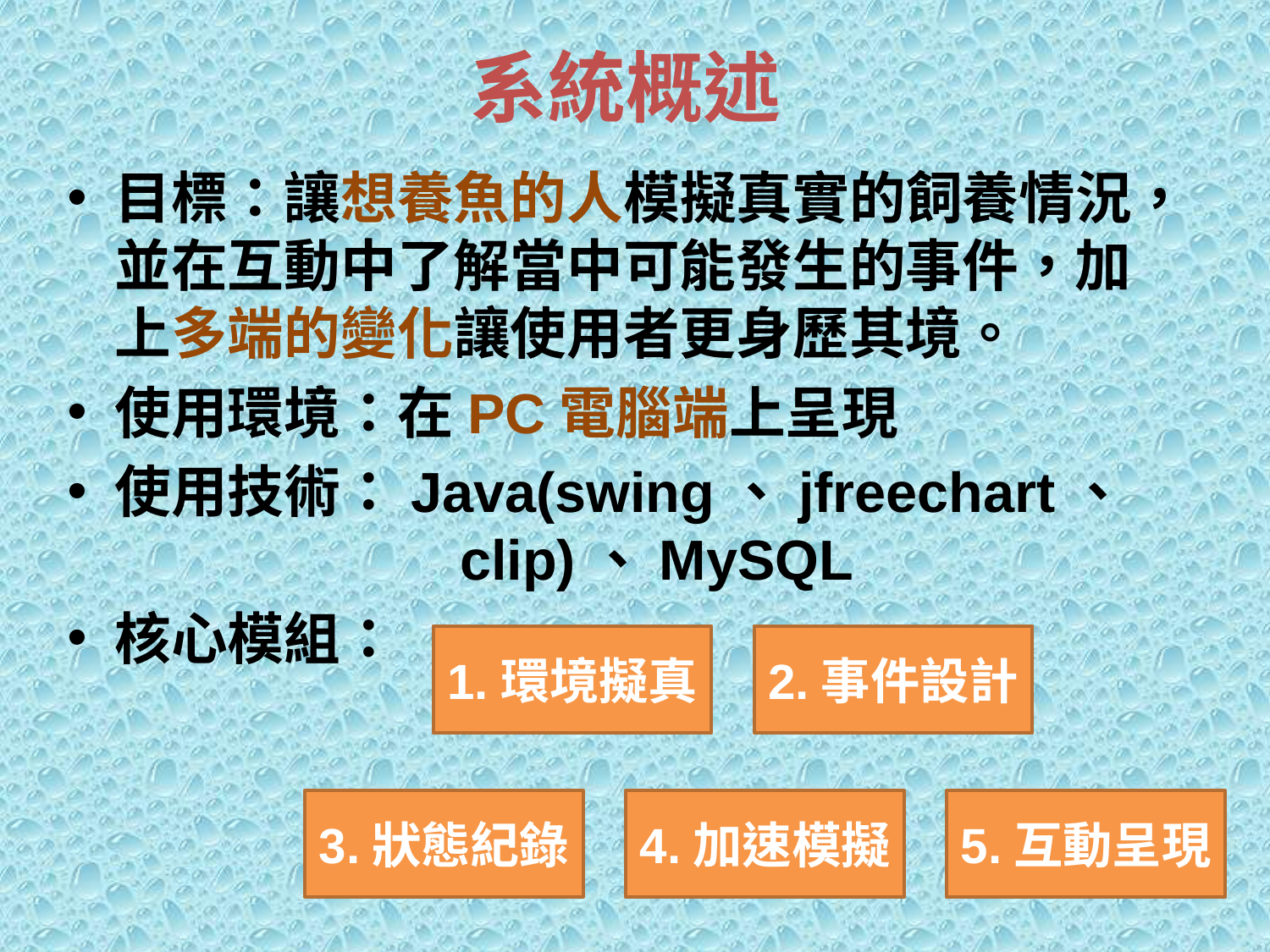

# 系統概述
目標：讓想養魚的人模擬真實的飼養情況，並在互動中了解當中可能發生的事件，加上多端的變化讓使用者更身歷其境。
使用環境：在PC電腦端上呈現
使用技術：Java(swing、jfreechart、			      clip)、MySQL
核心模組：

1.環境擬真
2.事件設計
3.狀態紀錄
4.加速模擬
5.互動呈現